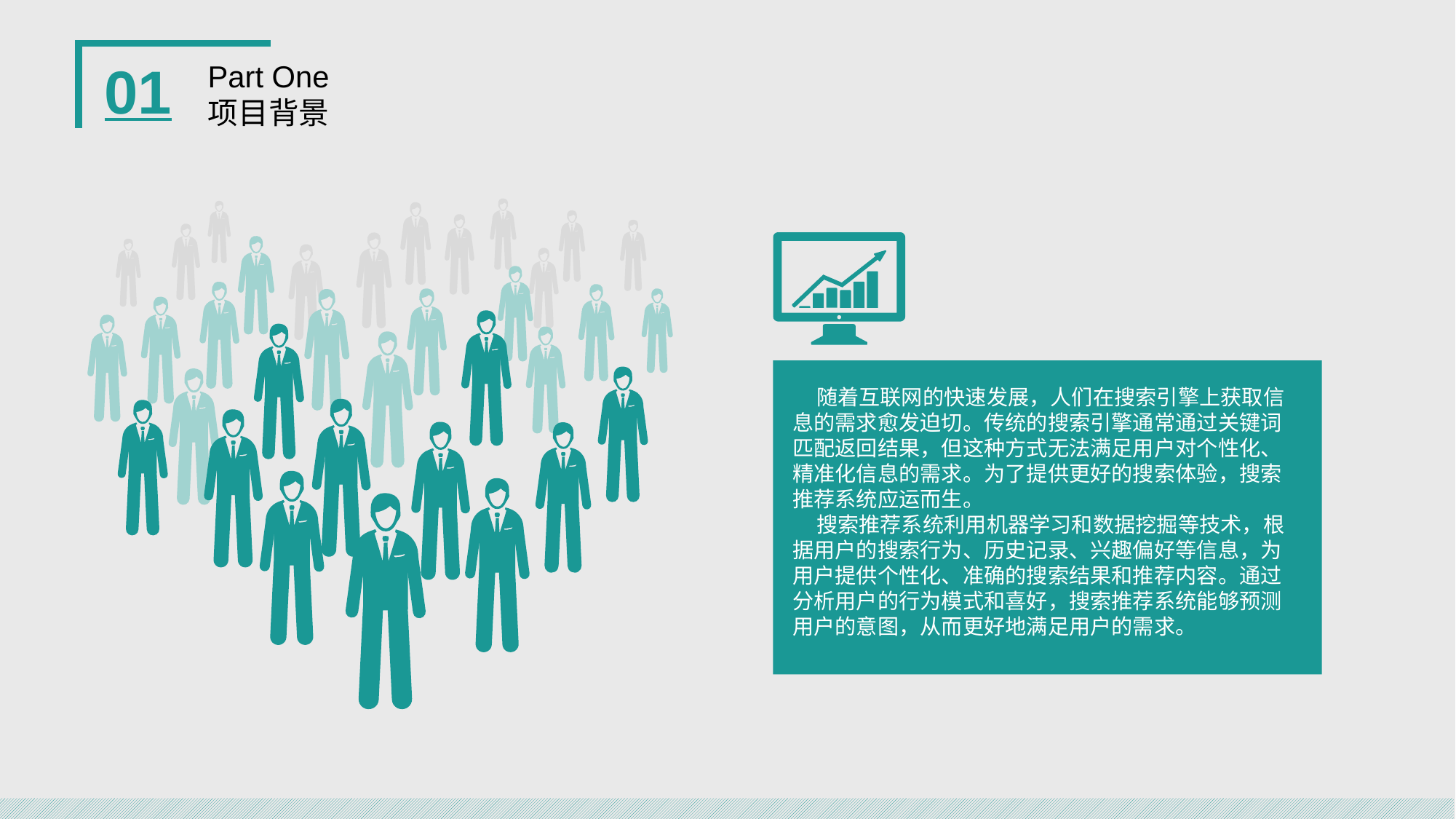

01
Part One
项目背景

    随着互联网的快速发展，人们在搜索引擎上获取信息的需求愈发迫切。传统的搜索引擎通常通过关键词匹配返回结果，但这种方式无法满足用户对个性化、精准化信息的需求。为了提供更好的搜索体验，搜索推荐系统应运而生。
    搜索推荐系统利用机器学习和数据挖掘等技术，根据用户的搜索行为、历史记录、兴趣偏好等信息，为用户提供个性化、准确的搜索结果和推荐内容。通过分析用户的行为模式和喜好，搜索推荐系统能够预测用户的意图，从而更好地满足用户的需求。